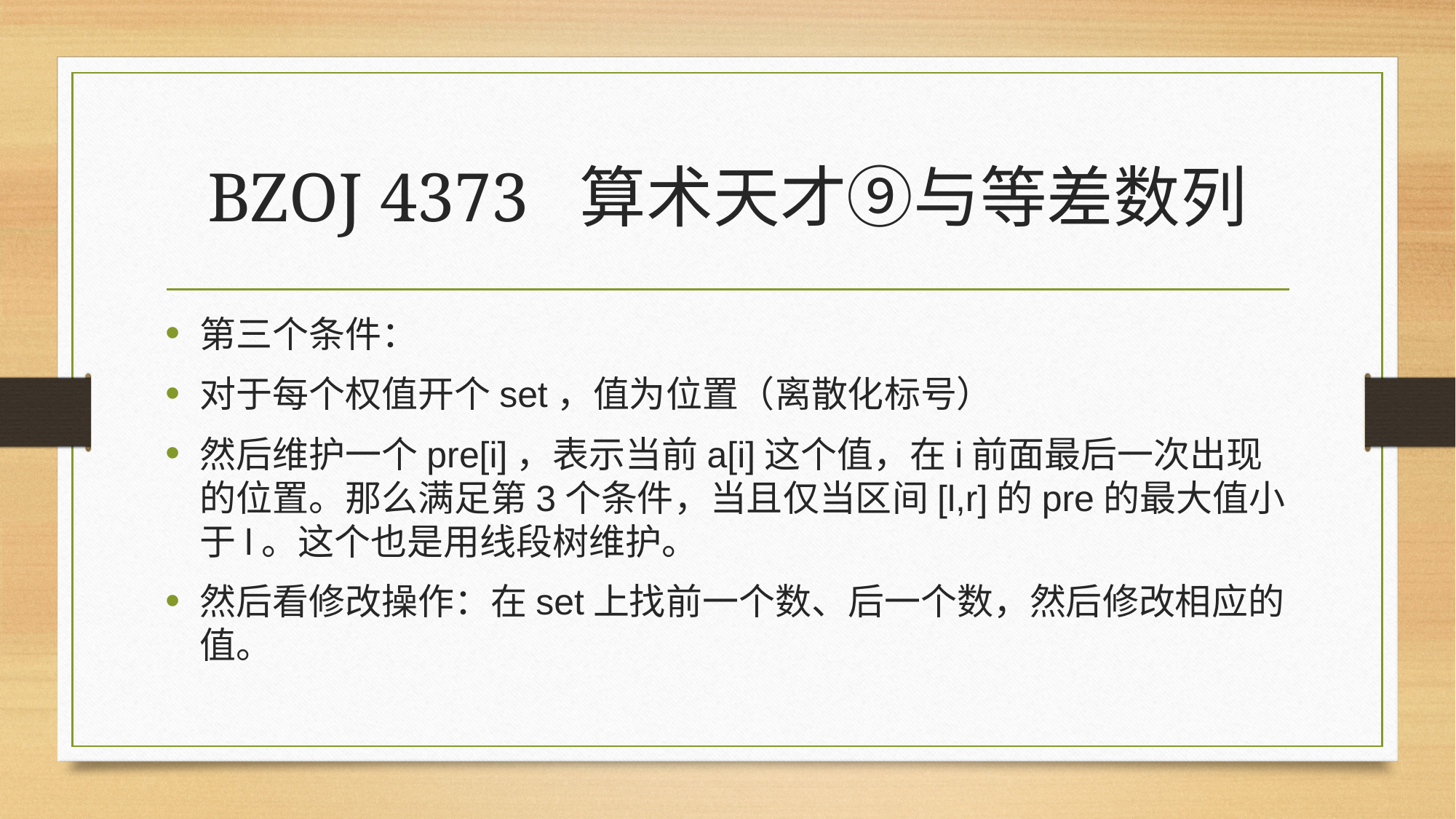

# BZOJ 4373  算术天才⑨与等差数列
第三个条件：
对于每个权值开个set，值为位置（离散化标号）
然后维护一个pre[i]，表示当前a[i]这个值，在i前面最后一次出现的位置。那么满足第3个条件，当且仅当区间[l,r]的pre的最大值小于l。这个也是用线段树维护。
然后看修改操作：在set上找前一个数、后一个数，然后修改相应的值。